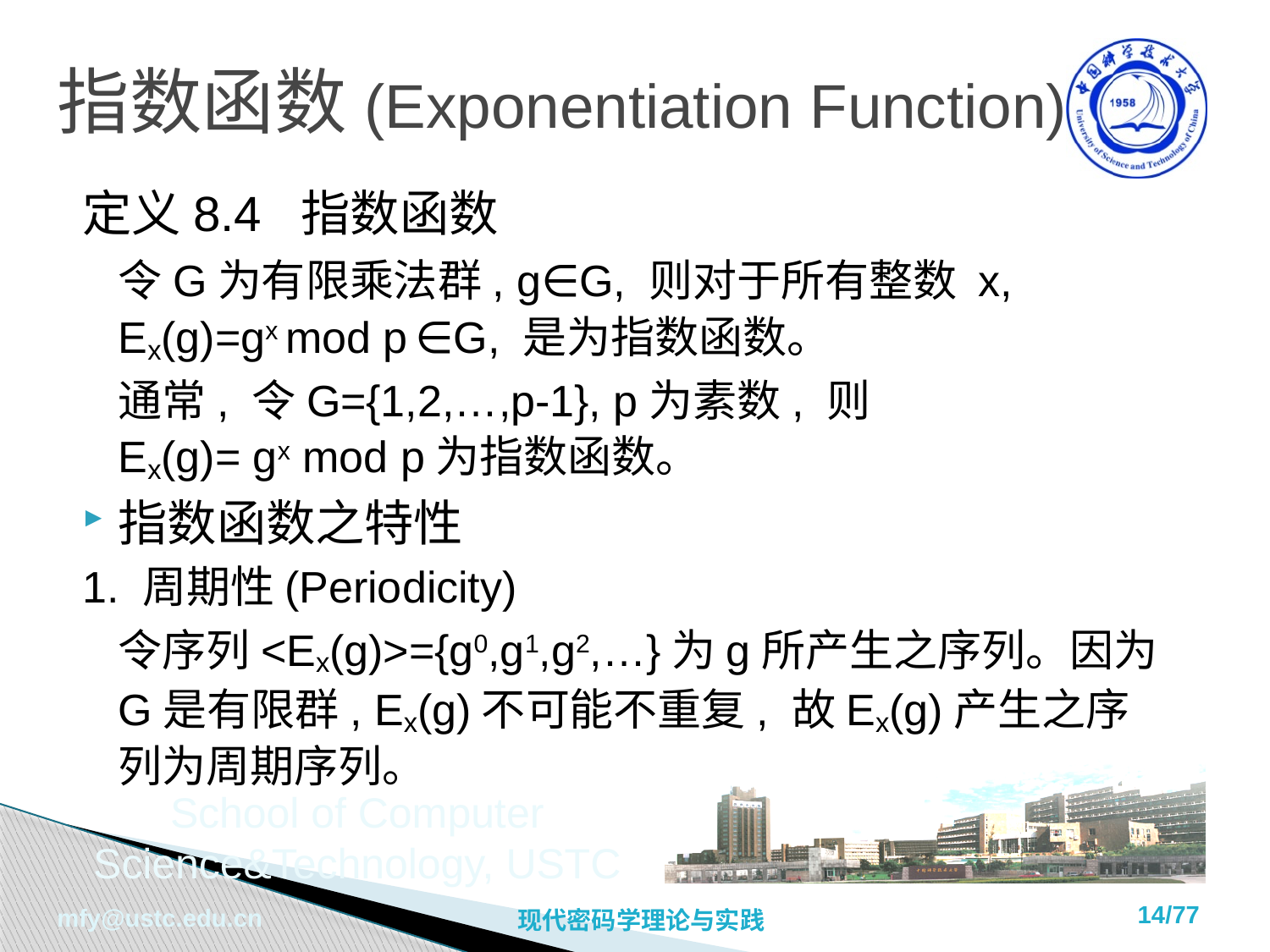

# 指数函数(Exponentiation Function)
定义8.4  指数函数
	令G为有限乘法群, g∈G, 则对于所有整数 x, Ex(g)=gx mod p ∈G, 是为指数函数。
	通常, 令G={1,2,…,p-1}, p为素数, 则                    Ex(g)= gx mod p为指数函数。
指数函数之特性
1. 周期性(Periodicity)
	令序列<Ex(g)>={g0,g1,g2,…}为g所产生之序列。因为G是有限群, Ex(g)不可能不重复, 故Ex(g)产生之序列为周期序列。